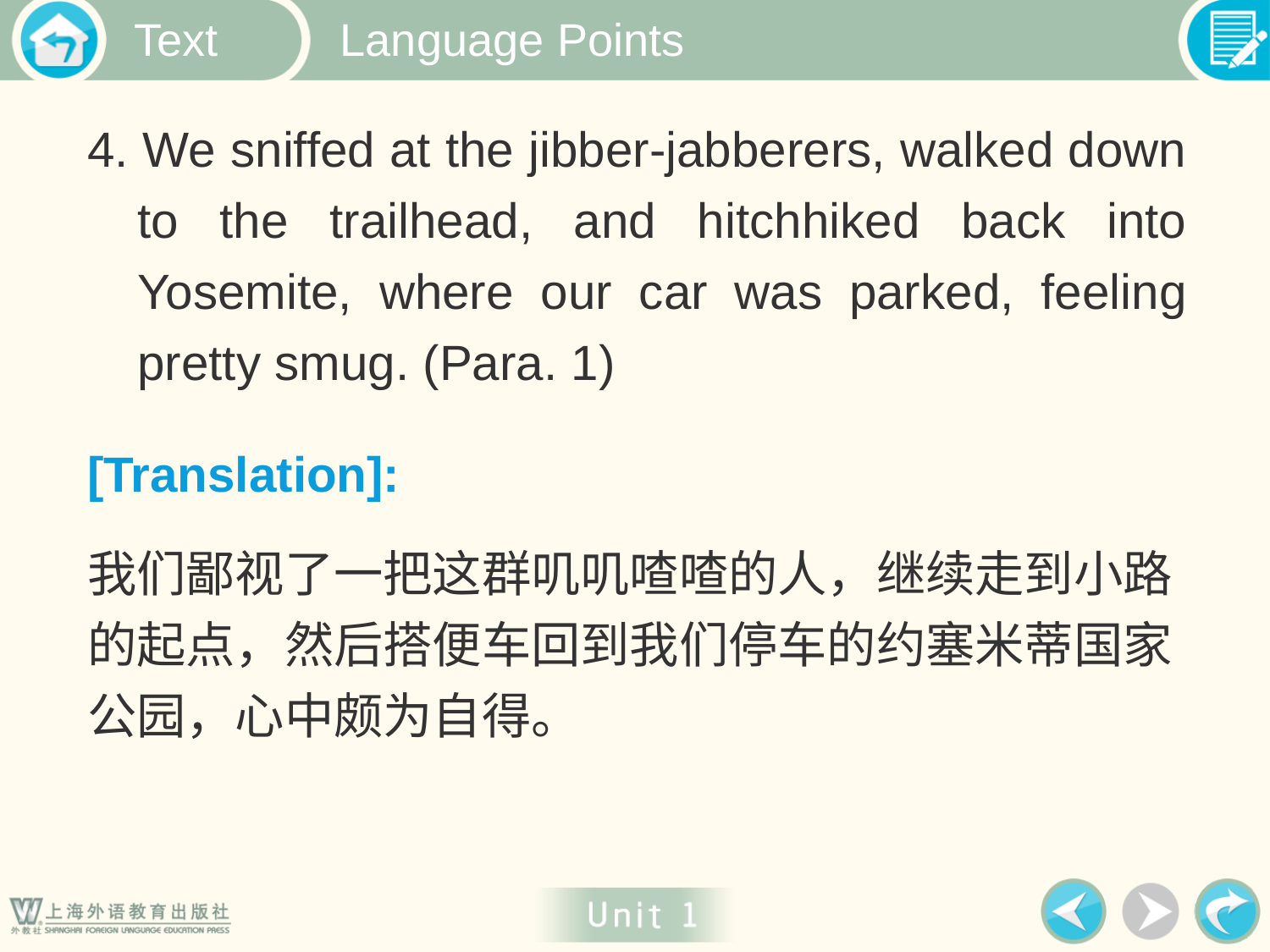

Language Points
4. We sniffed at the jibber-jabberers, walked down to the trailhead, and hitchhiked back into Yosemite, where our car was parked, feeling pretty smug. (Para. 1)

[Translation]:
我们鄙视了一把这群叽叽喳喳的人，继续走到小路的起点，然后搭便车回到我们停车的约塞米蒂国家公园，心中颇为自得。